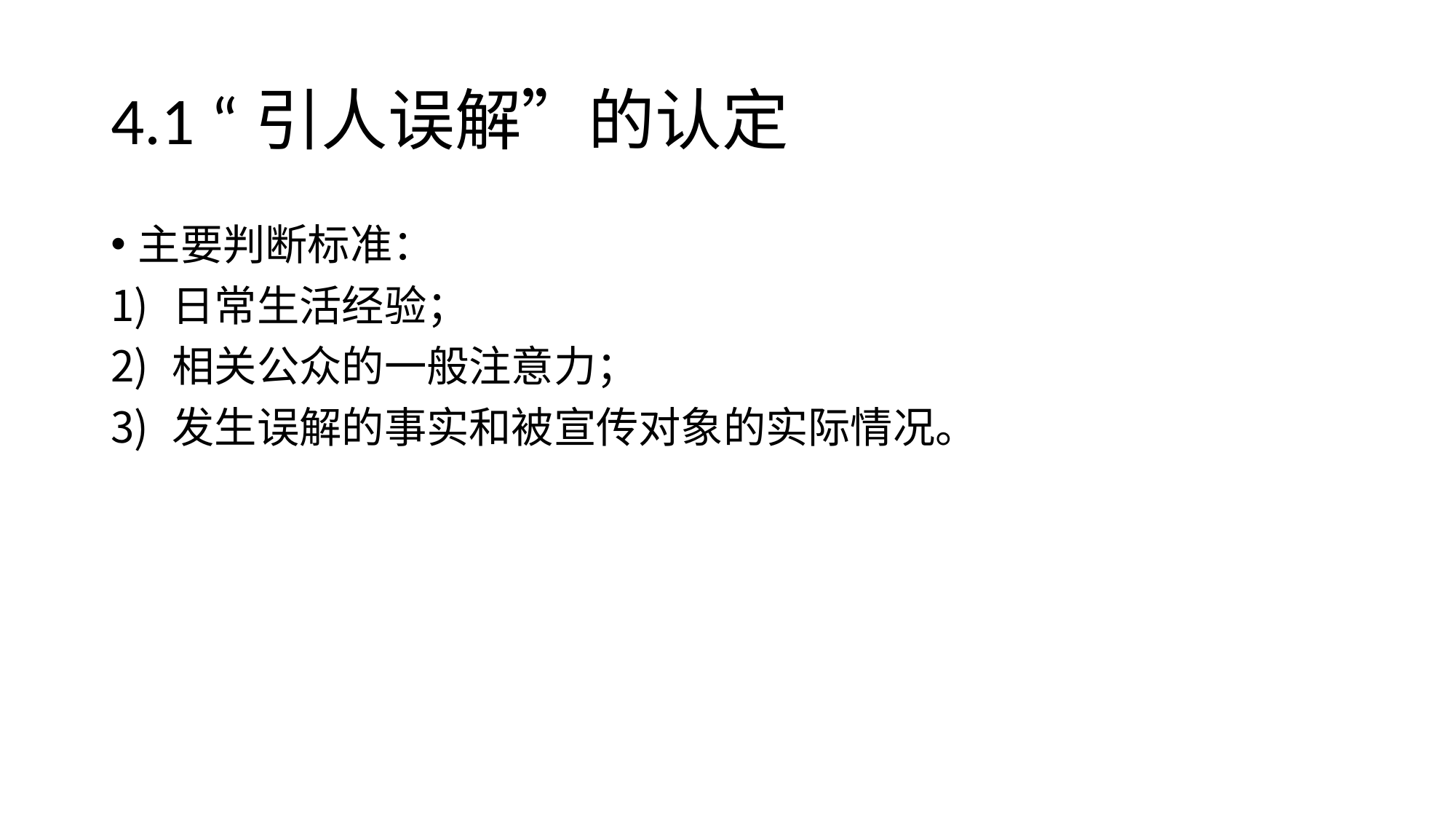

# 4.1 “引人误解”的认定
主要判断标准：
日常生活经验；
相关公众的一般注意力；
发生误解的事实和被宣传对象的实际情况。